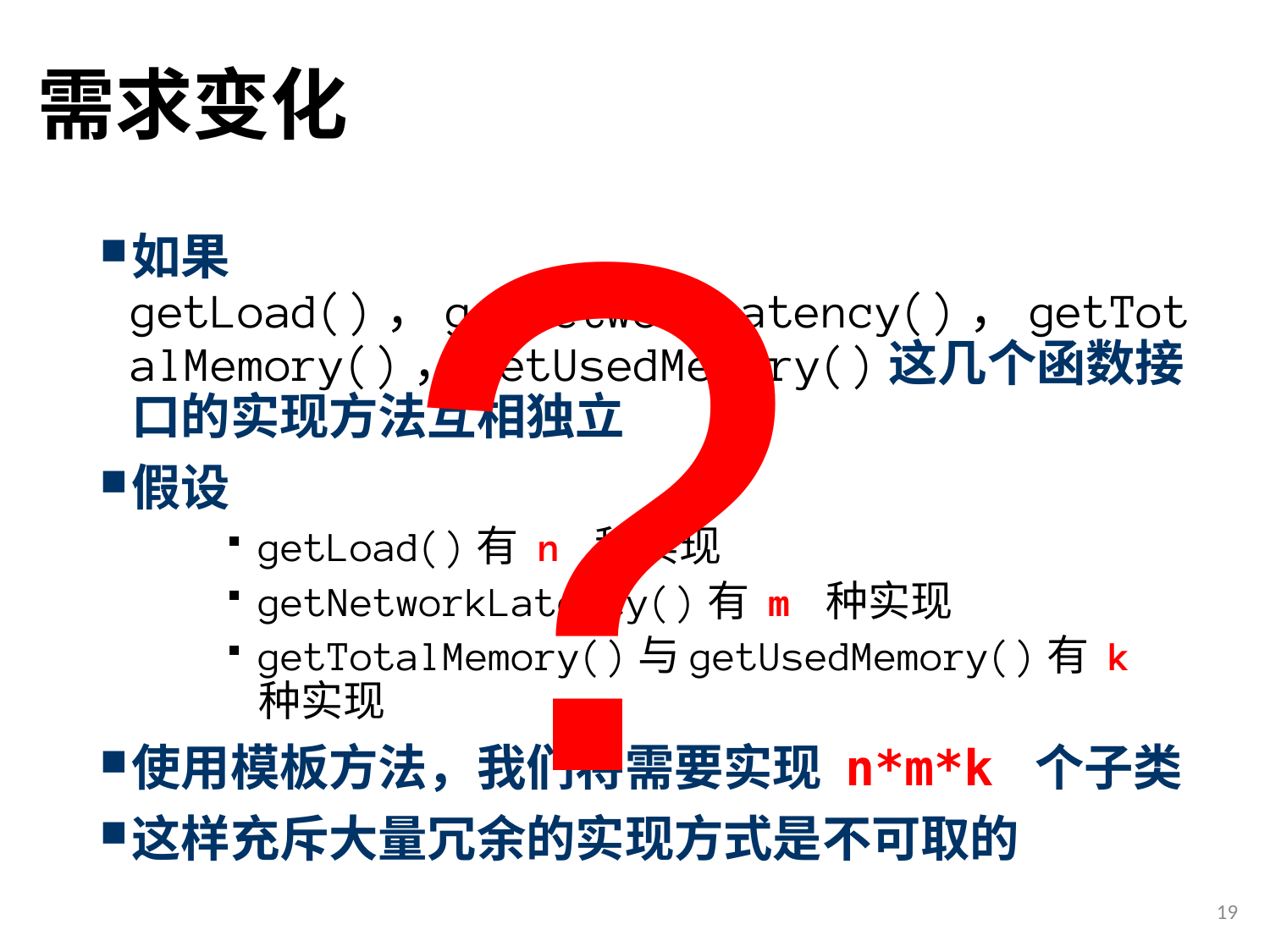

# 需求变化
?
如果getLoad()，getNetworkLatency()，getTotalMemory()，getUsedMemory()这几个函数接口的实现方法互相独立
假设
getLoad()有 n 种实现
getNetworkLatency()有 m 种实现
getTotalMemory()与getUsedMemory()有 k 种实现
使用模板方法，我们将需要实现 n*m*k 个子类
这样充斥大量冗余的实现方式是不可取的
19